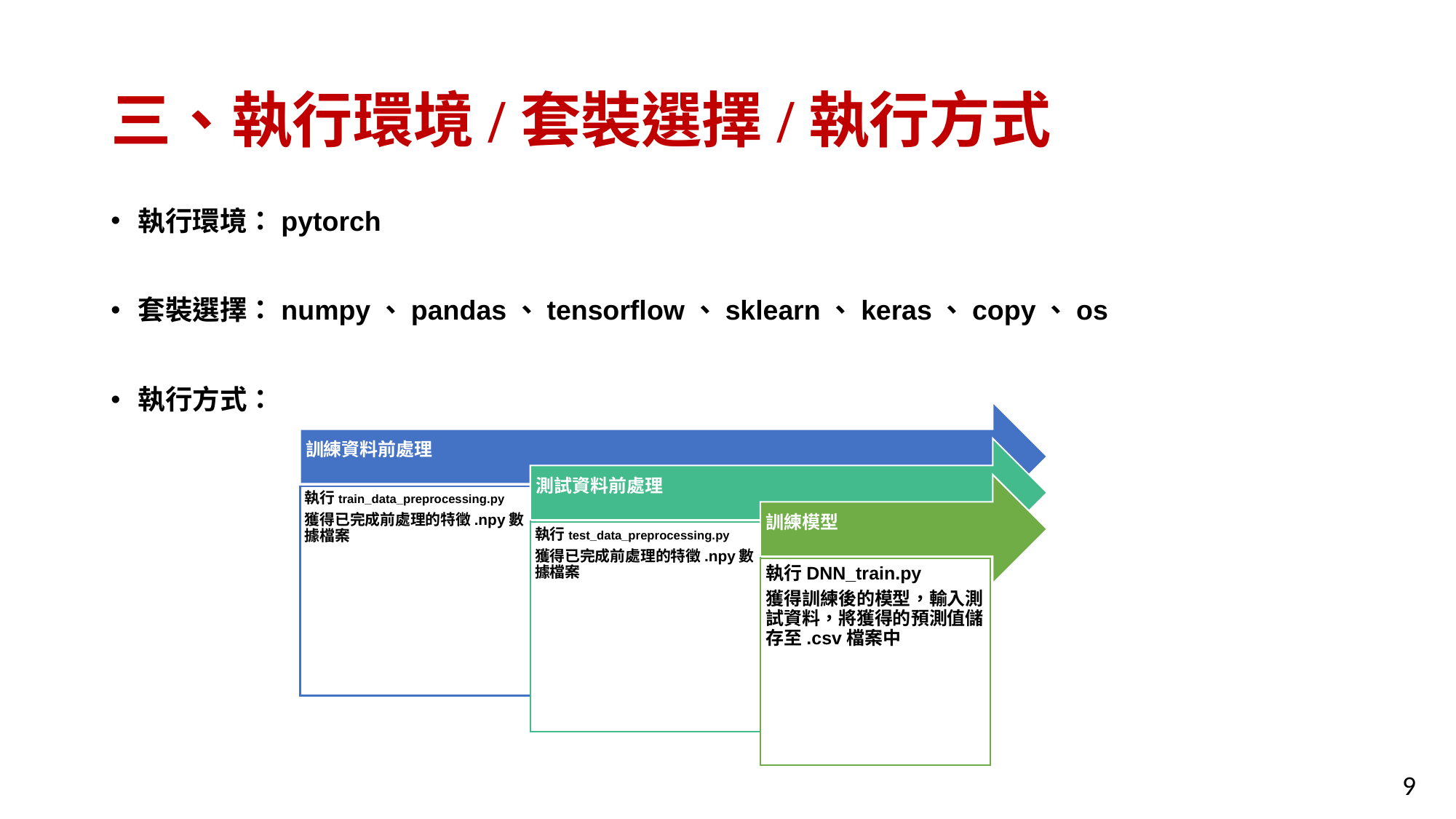

# 三、執行環境/套裝選擇/執行方式
執行環境：pytorch

套裝選擇：numpy、pandas、tensorflow、sklearn、keras、copy、os

執行方式：
訓練資料前處理
執行train_data_preprocessing.py
獲得已完成前處理的特徵.npy數據檔案
測試資料前處理
執行test_data_preprocessing.py
獲得已完成前處理的特徵.npy數據檔案
訓練模型
執行DNN_train.py
獲得訓練後的模型，輸入測試資料，將獲得的預測值儲存至.csv檔案中